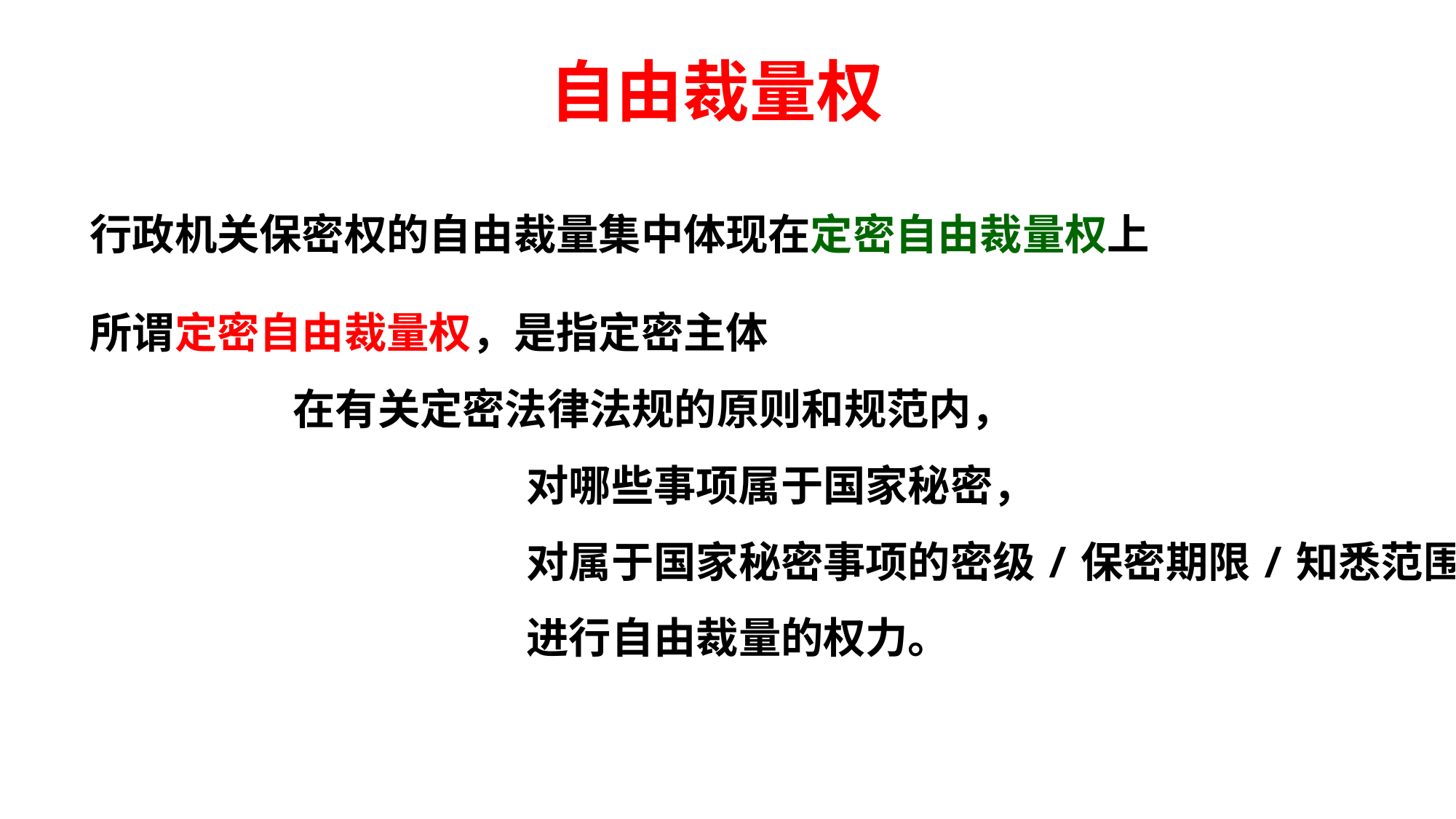

# 自由裁量权
行政机关保密权的自由裁量集中体现在定密自由裁量权上

所谓定密自由裁量权，是指定密主体
                    在有关定密法律法规的原则和规范内，
				对哪些事项属于国家秘密，
				对属于国家秘密事项的密级/保密期限/知悉范围
				进行自由裁量的权力。